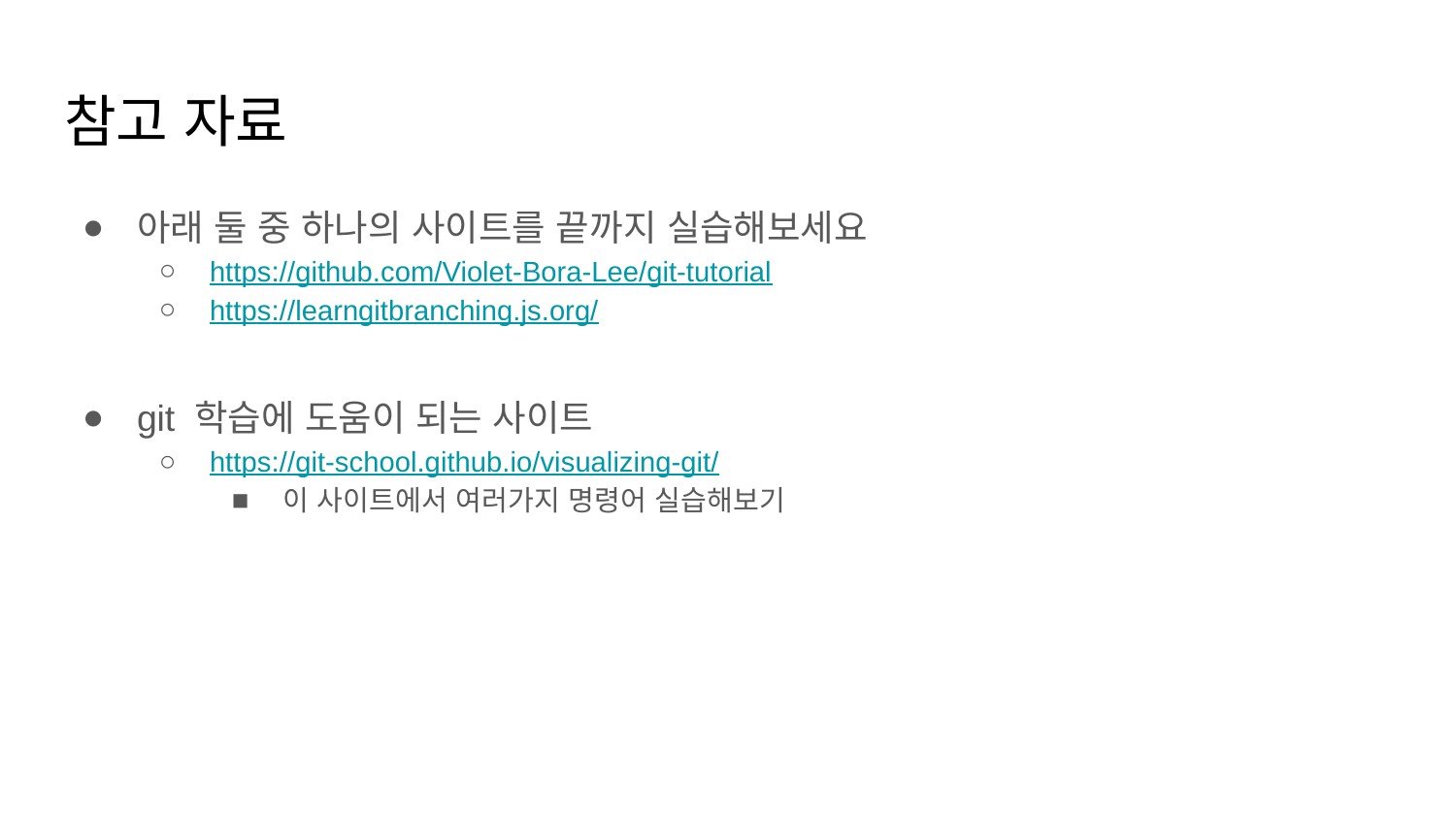

# 참고 자료
아래 둘 중 하나의 사이트를 끝까지 실습해보세요
https://github.com/Violet-Bora-Lee/git-tutorial
https://learngitbranching.js.org/

git 학습에 도움이 되는 사이트
https://git-school.github.io/visualizing-git/
이 사이트에서 여러가지 명령어 실습해보기